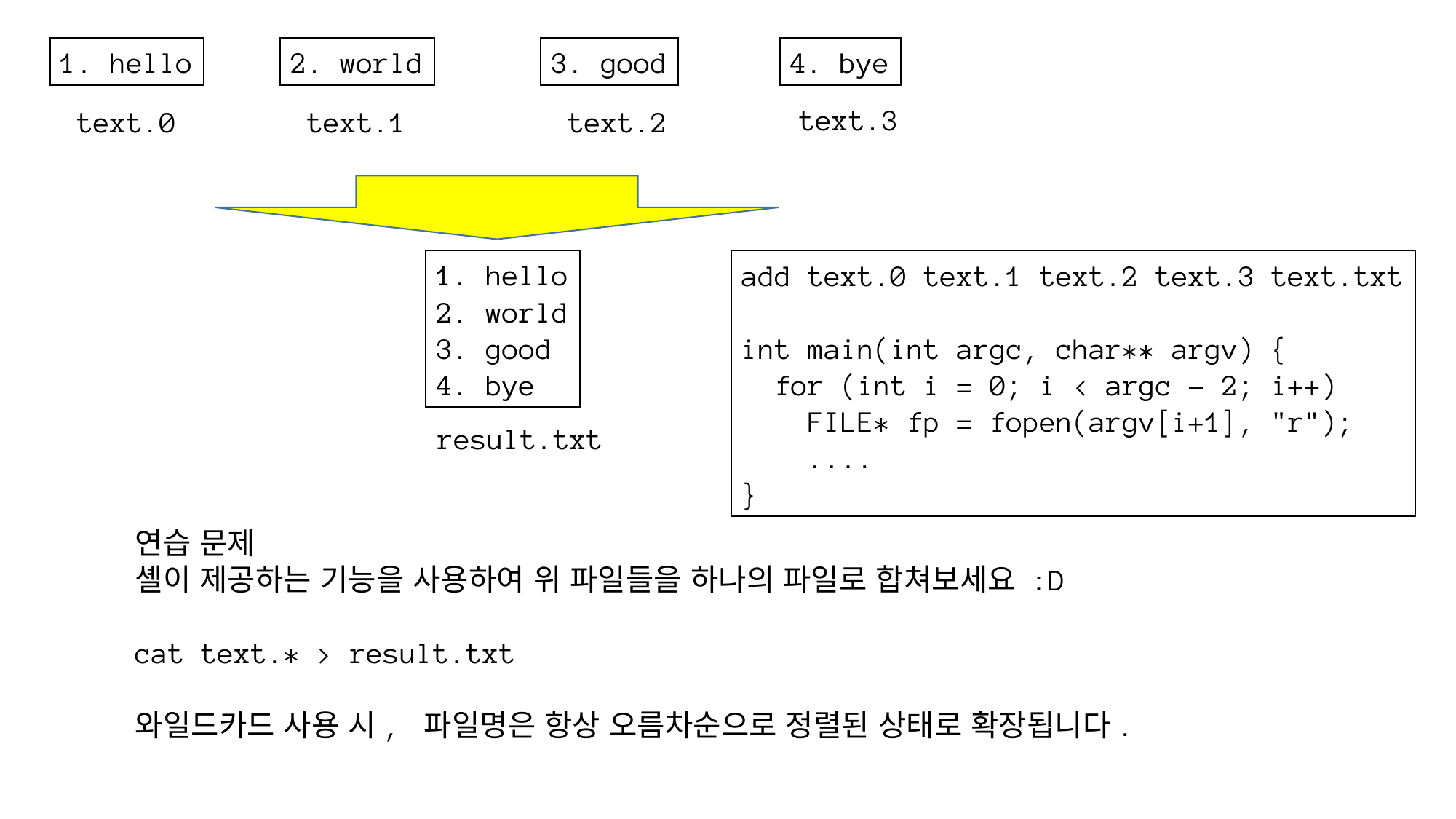

1. hello
2. world
3. good
4. bye
text.3
text.0
text.1
text.2

1. hello
2. world
3. good
4. bye
add text.0 text.1 text.2 text.3 text.txt

int main(int argc, char** argv) {
  for (int i = 0; i < argc - 2; i++)
    FILE* fp = fopen(argv[i+1], "r");
    ....
}
result.txt
연습 문제
셸이 제공하는 기능을 사용하여 위 파일들을 하나의 파일로 합쳐보세요 :D

cat text.* > result.txt

와일드카드 사용 시, 파일명은 항상 오름차순으로 정렬된 상태로 확장됩니다.